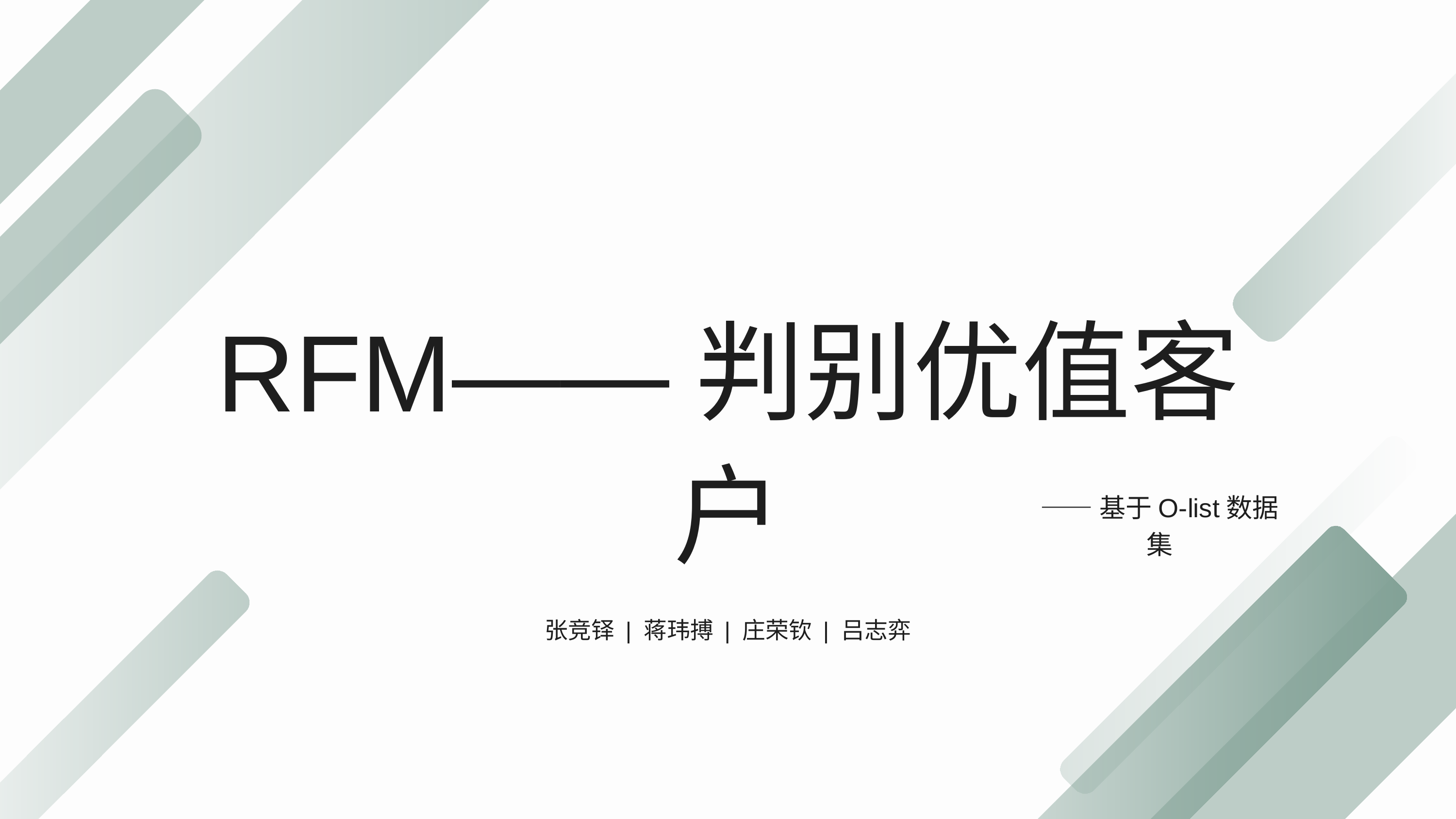

RFM——判别优值客户
——基于O-list数据集

张竞铎 | 蒋玮搏 | 庄荣钦 | 吕志弈